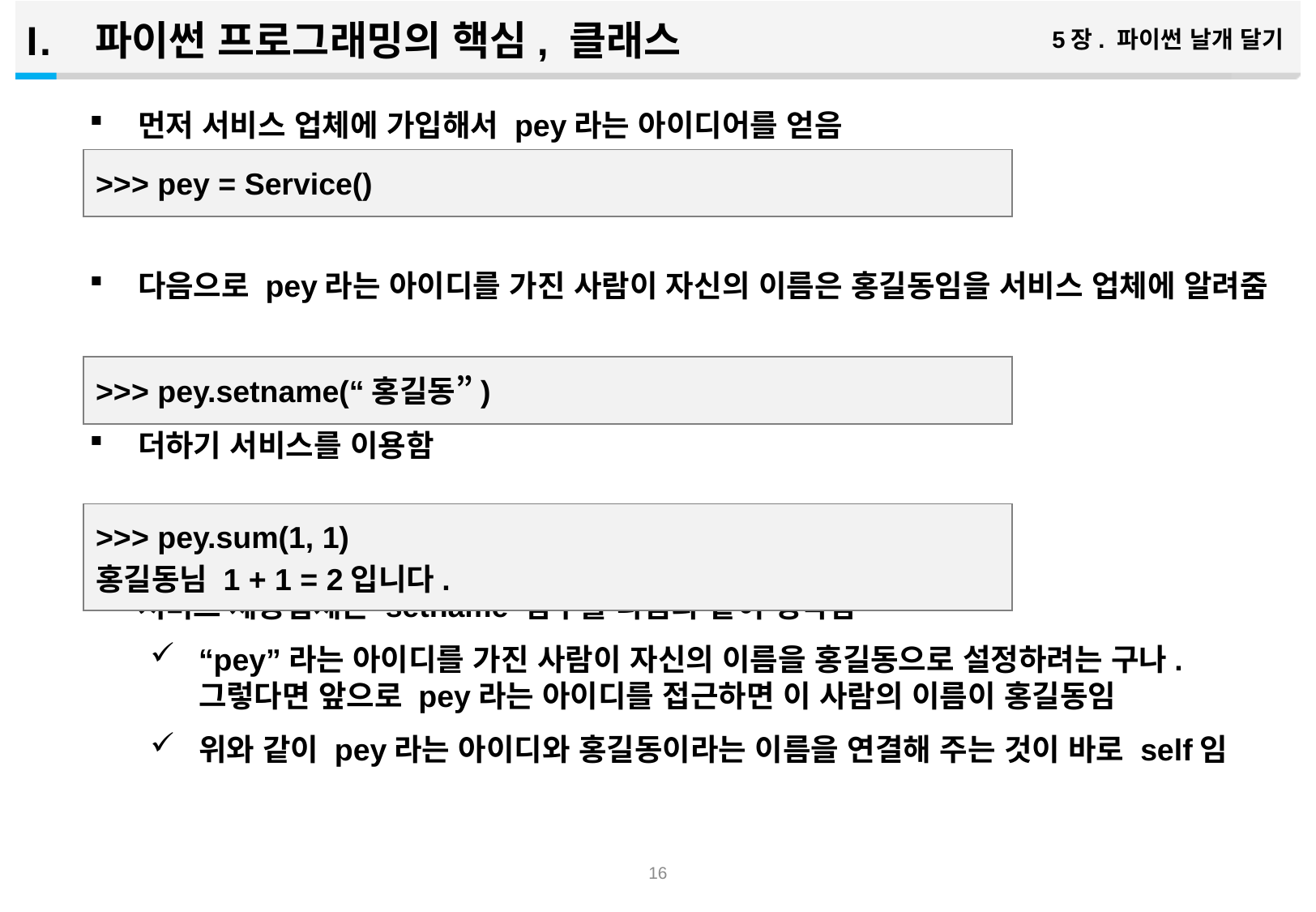

파이썬 프로그래밍의 핵심, 클래스
5장. 파이썬 날개 달기
먼저 서비스 업체에 가입해서 pey라는 아이디어를 얻음

다음으로 pey라는 아이디를 가진 사람이 자신의 이름은 홍길동임을 서비스 업체에 알려줌

더하기 서비스를 이용함

서비스 제공업체는 setname 함수를 다음과 같이 생각함
“pey”라는 아이디를 가진 사람이 자신의 이름을 홍길동으로 설정하려는 구나. 그렇다면 앞으로 pey라는 아이디를 접근하면 이 사람의 이름이 홍길동임
위와 같이 pey라는 아이디와 홍길동이라는 이름을 연결해 주는 것이 바로 self임

>>> pey = Service()
>>> pey.setname(“홍길동”)
>>> pey.sum(1, 1)
홍길동님 1 + 1 = 2입니다.
16